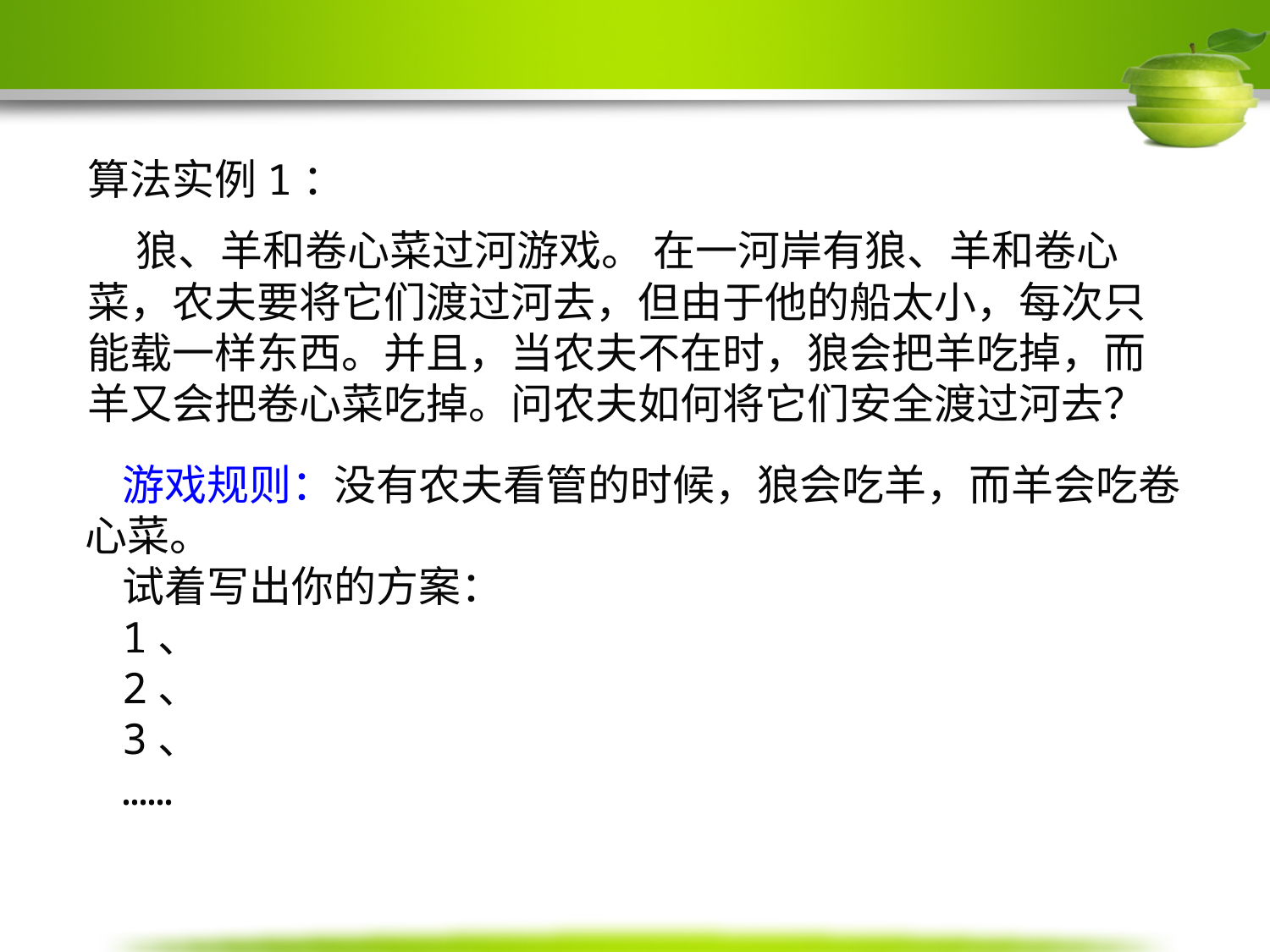

算法实例1：
    狼、羊和卷心菜过河游戏。 在一河岸有狼、羊和卷心菜，农夫要将它们渡过河去，但由于他的船太小，每次只能载一样东西。并且，当农夫不在时，狼会把羊吃掉，而羊又会把卷心菜吃掉。问农夫如何将它们安全渡过河去？
游戏规则：没有农夫看管的时候，狼会吃羊，而羊会吃卷心菜。
试着写出你的方案：
1、
2、
3、
……